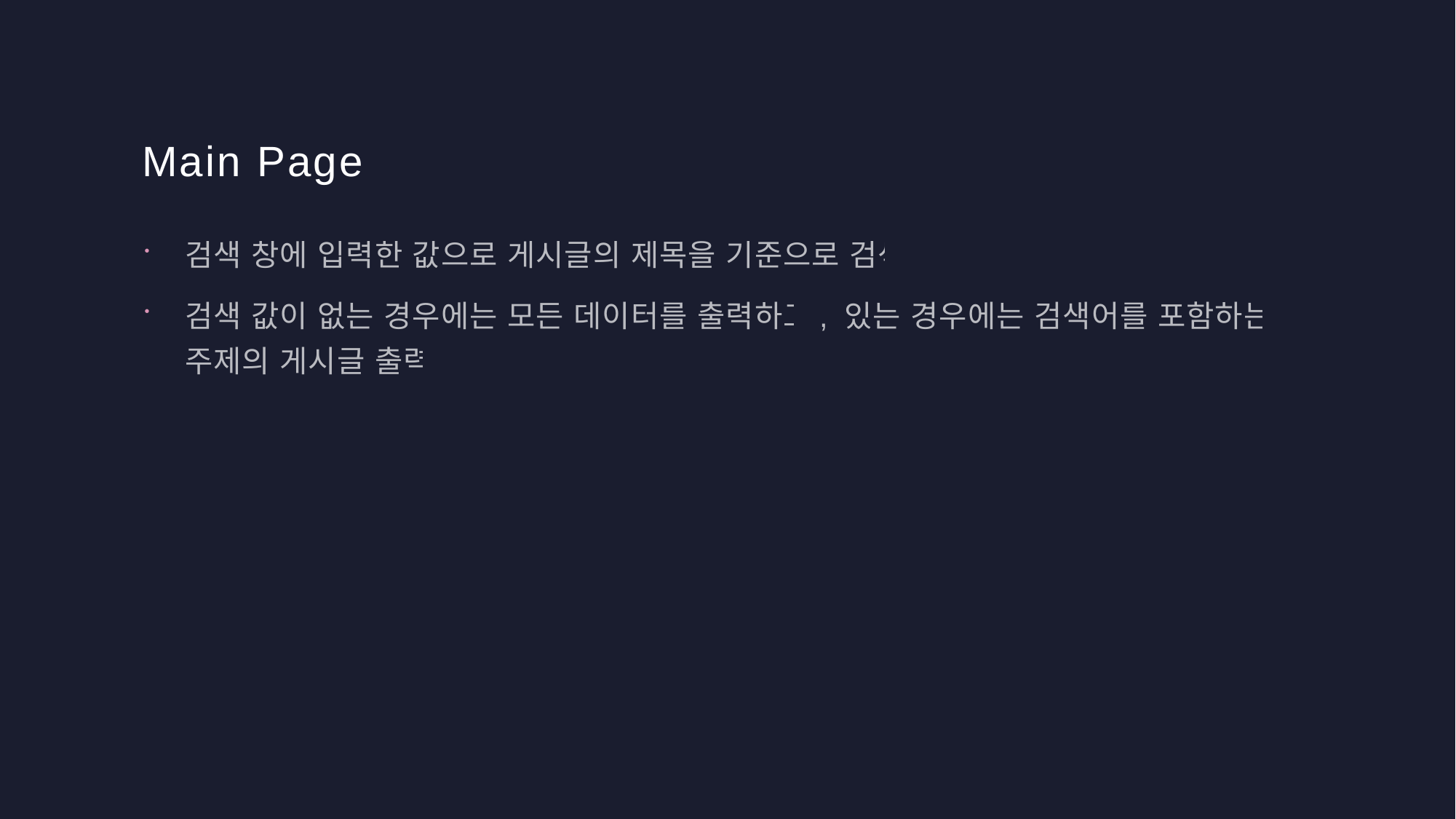

# Main Page
검색 창에 입력한 값으로 게시글의 제목을 기준으로 검색
검색 값이 없는 경우에는 모든 데이터를 출력하고, 있는 경우에는 검색어를 포함하는 주제의 게시글 출력